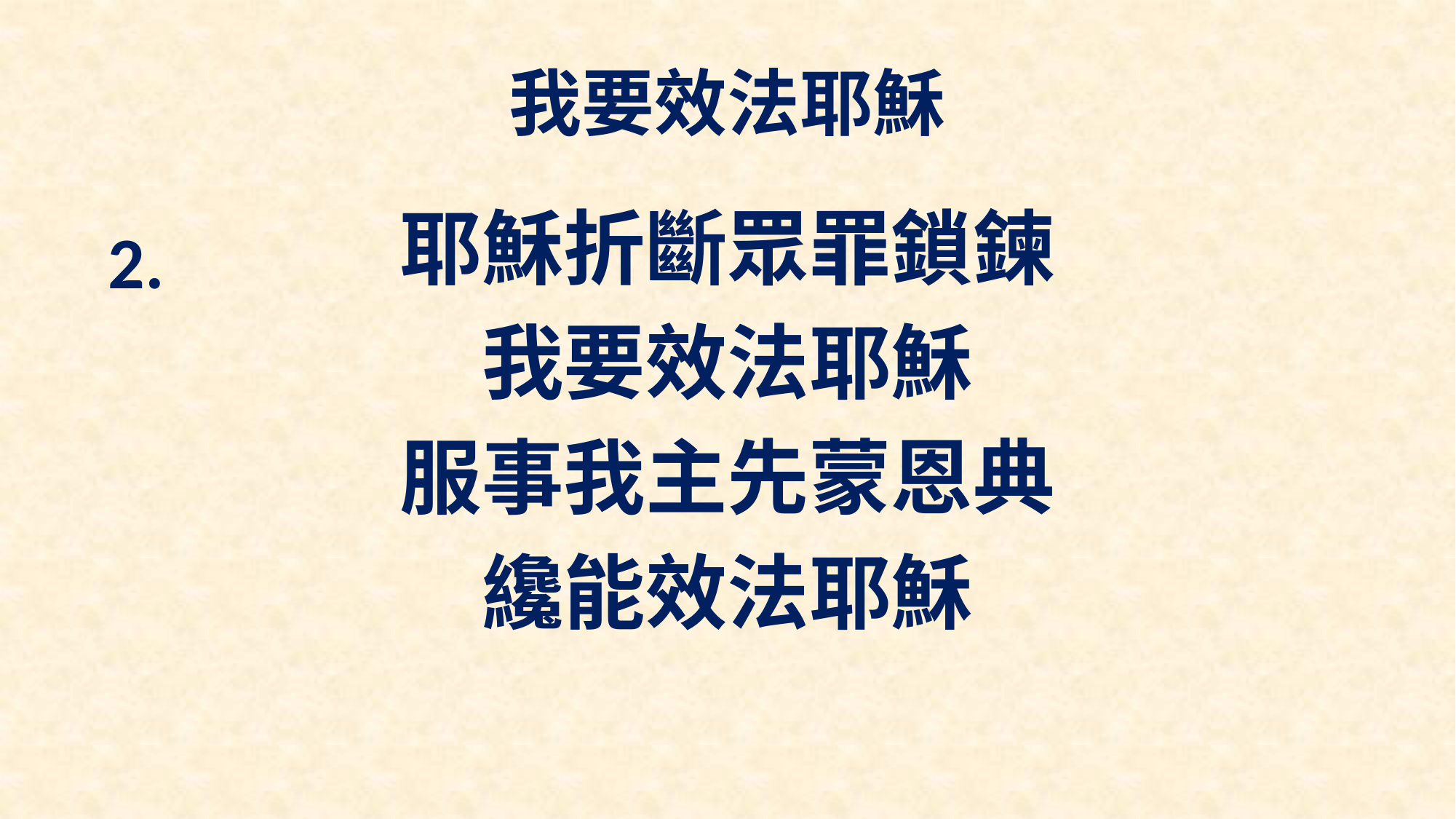

# 我要效法耶穌
耶穌折斷眾罪鎖鍊
我要效法耶穌
服事我主先蒙恩典
纔能效法耶穌
2.